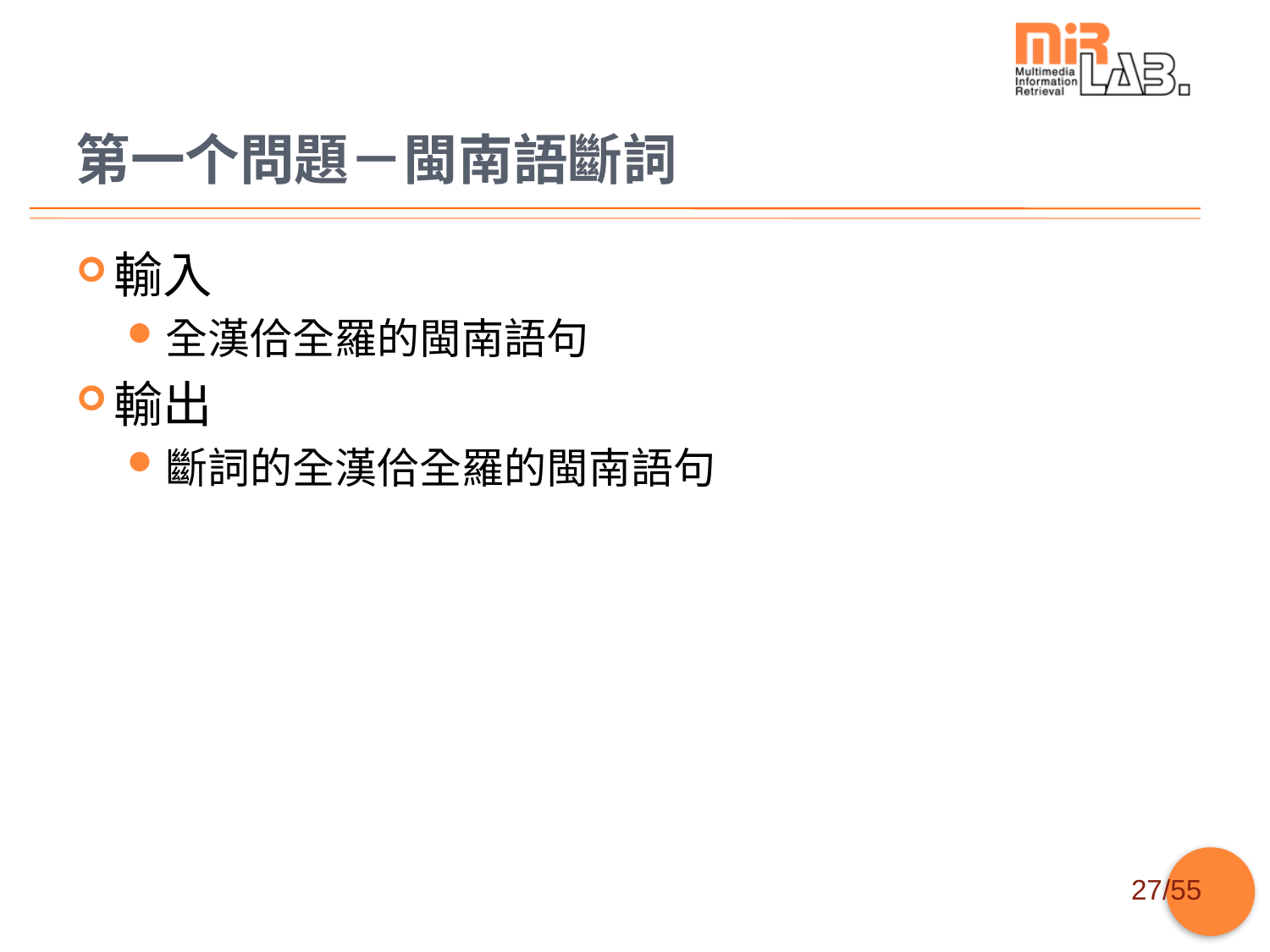

# 第一个問題－閩南語斷詞
輸入
全漢佮全羅的閩南語句
輸出
斷詞的全漢佮全羅的閩南語句